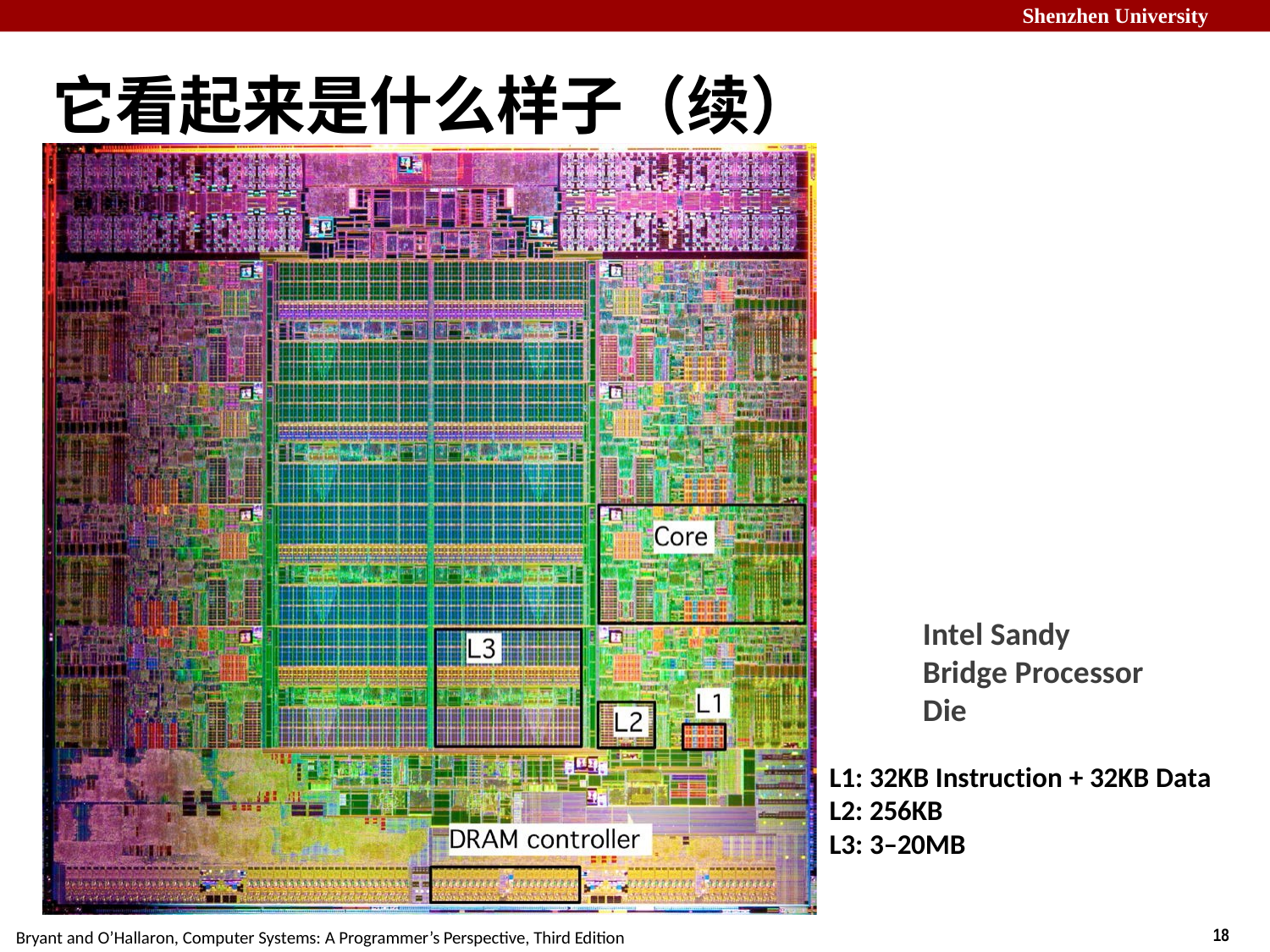

# 它看起来是什么样子（续）

Intel Sandy Bridge Processor Die

L1: 32KB Instruction + 32KB Data L2: 256KB
L3: 3–20MB